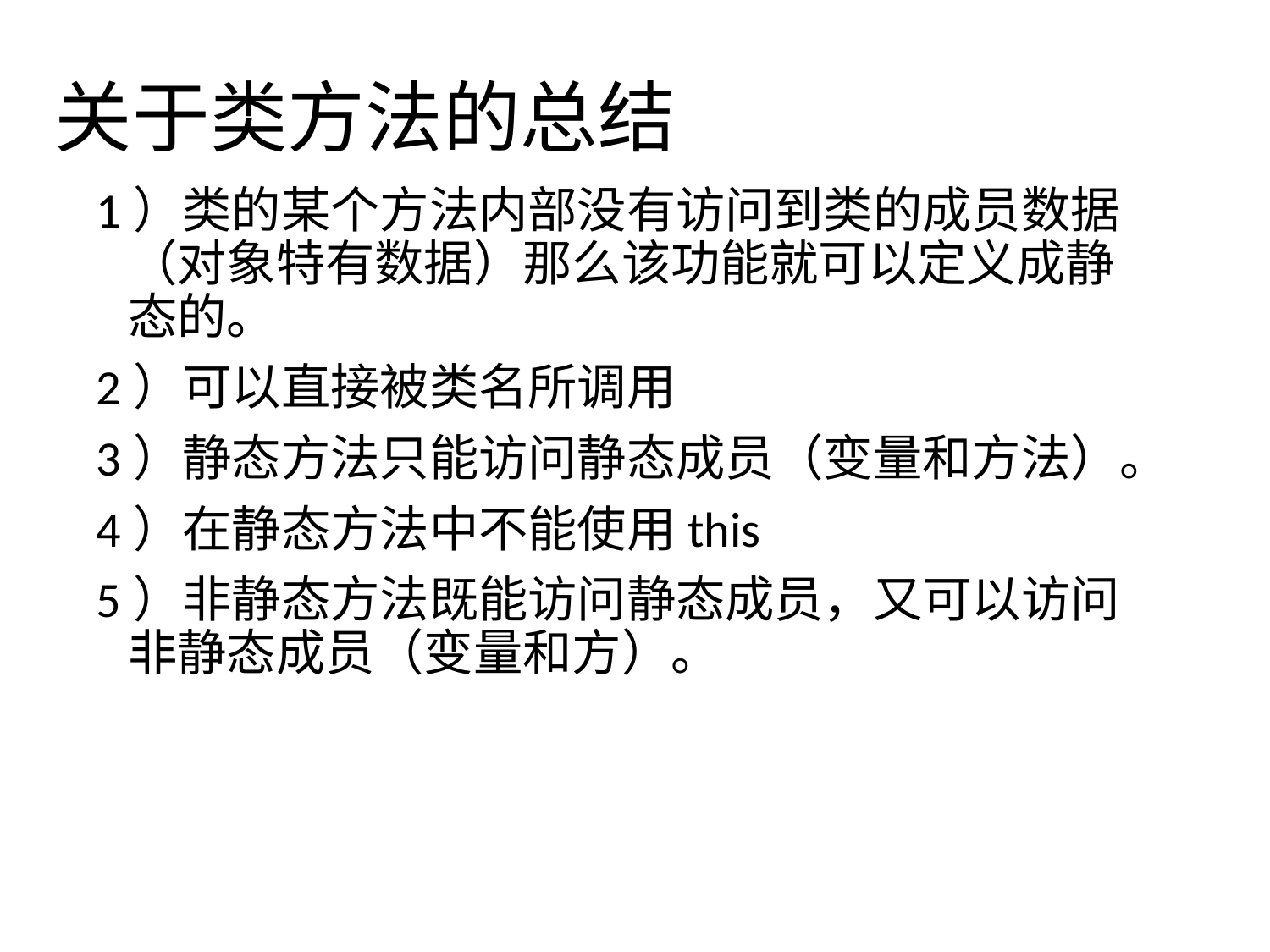

# 关于类方法的总结
1）类的某个方法内部没有访问到类的成员数据（对象特有数据）那么该功能就可以定义成静态的。
2）可以直接被类名所调用
3）静态方法只能访问静态成员（变量和方法）。
4）在静态方法中不能使用this
5）非静态方法既能访问静态成员，又可以访问非静态成员（变量和方）。